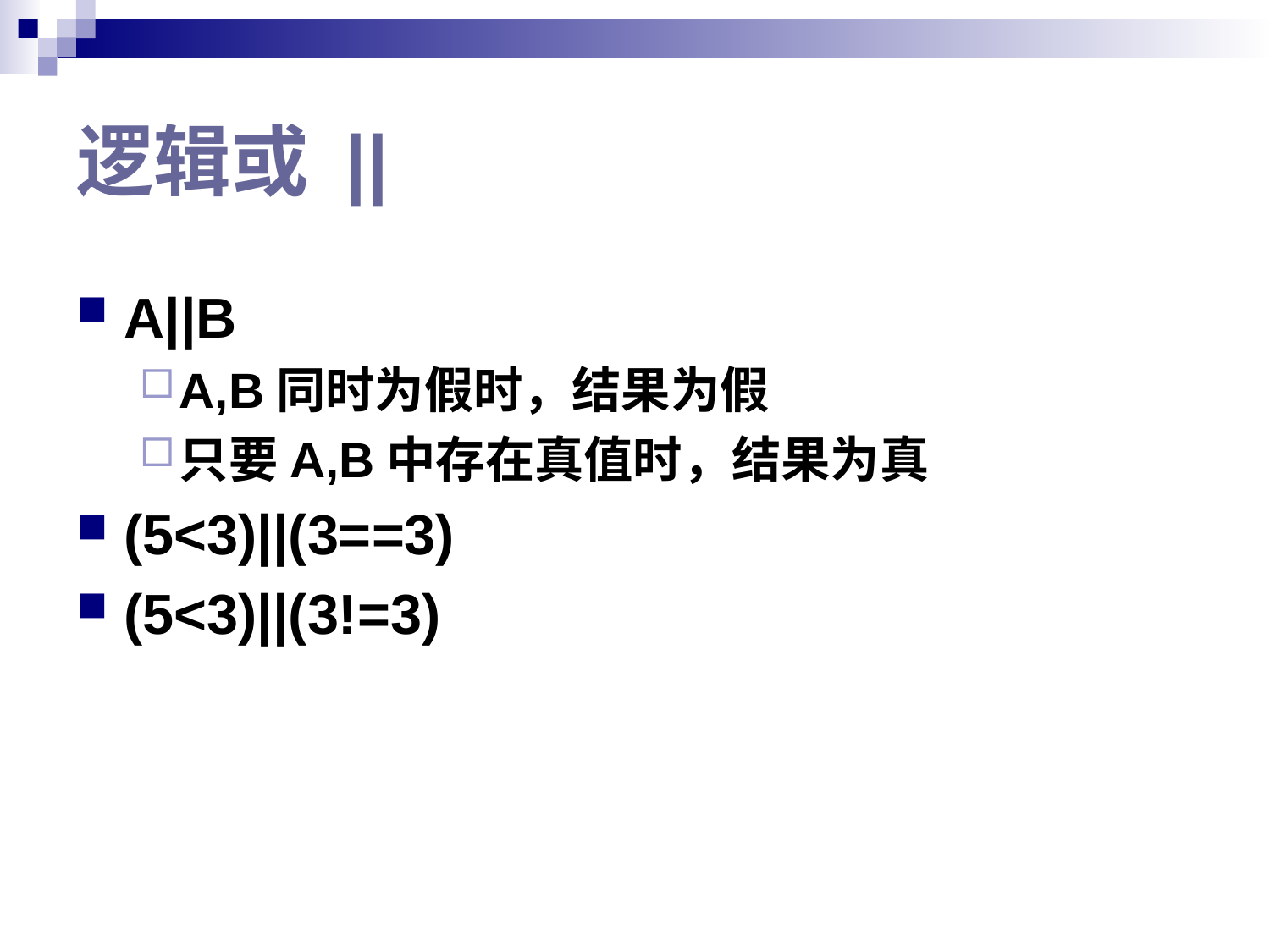

# 逻辑或 ||
A||B
A,B同时为假时，结果为假
只要A,B中存在真值时，结果为真
(5<3)||(3==3)
(5<3)||(3!=3)